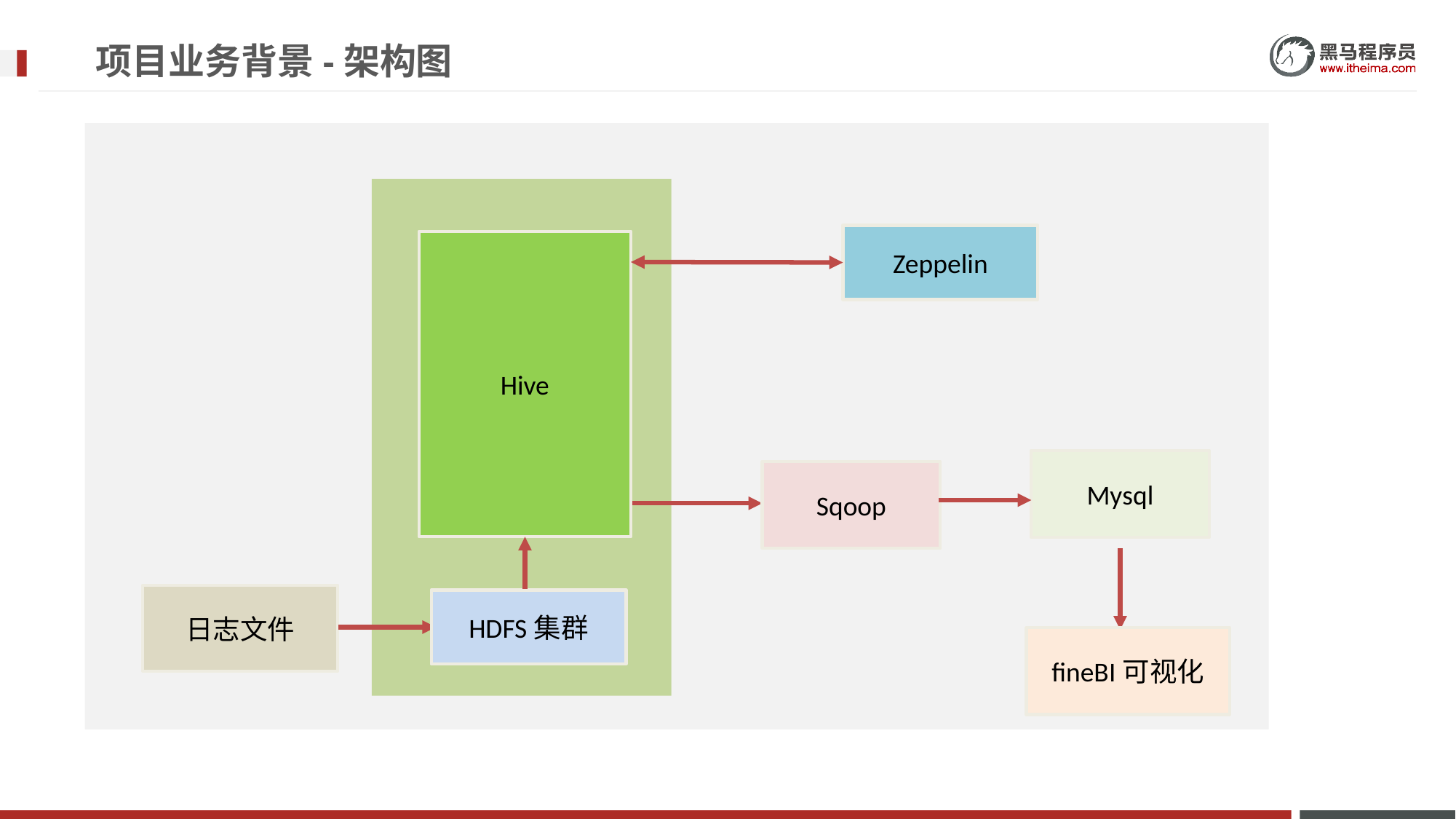

# 项目业务背景-架构图

Zeppelin
Hive
Mysql
Sqoop
日志文件
HDFS集群
fineBI可视化